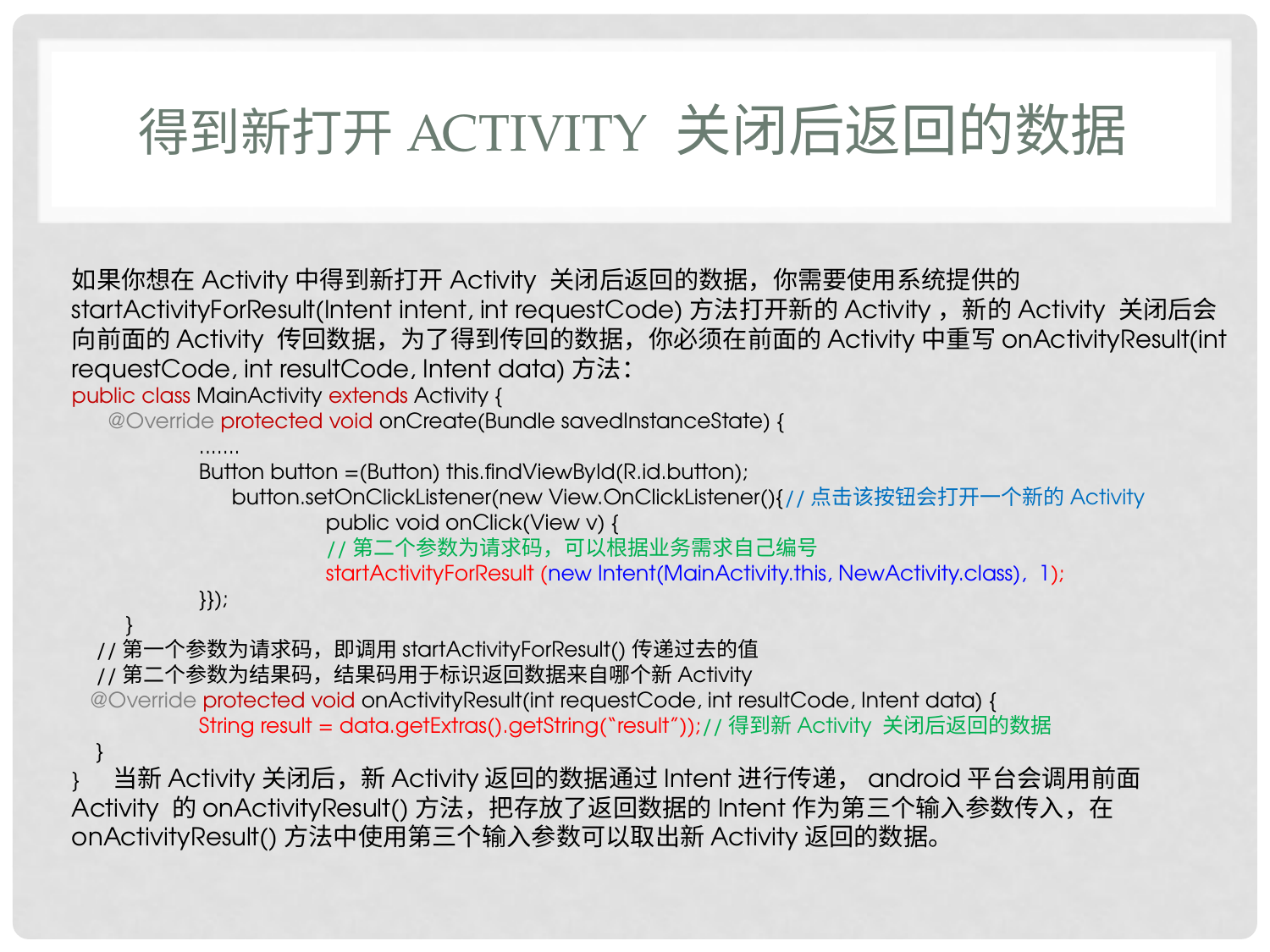

# 得到新打开Activity 关闭后返回的数据
如果你想在Activity中得到新打开Activity 关闭后返回的数据，你需要使用系统提供的startActivityForResult(Intent intent, int requestCode)方法打开新的Activity，新的Activity 关闭后会向前面的Activity 传回数据，为了得到传回的数据，你必须在前面的Activity中重写onActivityResult(int requestCode, int resultCode, Intent data)方法：
public class MainActivity extends Activity {
      @Override protected void onCreate(Bundle savedInstanceState) {
	.......
	Button button =(Button) this.findViewById(R.id.button);
                           button.setOnClickListener(new View.OnClickListener(){//点击该按钮会打开一个新的Activity
		public void onClick(View v) {
		//第二个参数为请求码，可以根据业务需求自己编号
		startActivityForResult (new Intent(MainActivity.this, NewActivity.class),  1);
	}});
         }
    //第一个参数为请求码，即调用startActivityForResult()传递过去的值
    //第二个参数为结果码，结果码用于标识返回数据来自哪个新Activity
   @Override protected void onActivityResult(int requestCode, int resultCode, Intent data) {
	String result = data.getExtras().getString(“result”));//得到新Activity 关闭后返回的数据
    }
}    当新Activity关闭后，新Activity返回的数据通过Intent进行传递，android平台会调用前面Activity 的onActivityResult()方法，把存放了返回数据的Intent作为第三个输入参数传入，在onActivityResult()方法中使用第三个输入参数可以取出新Activity返回的数据。